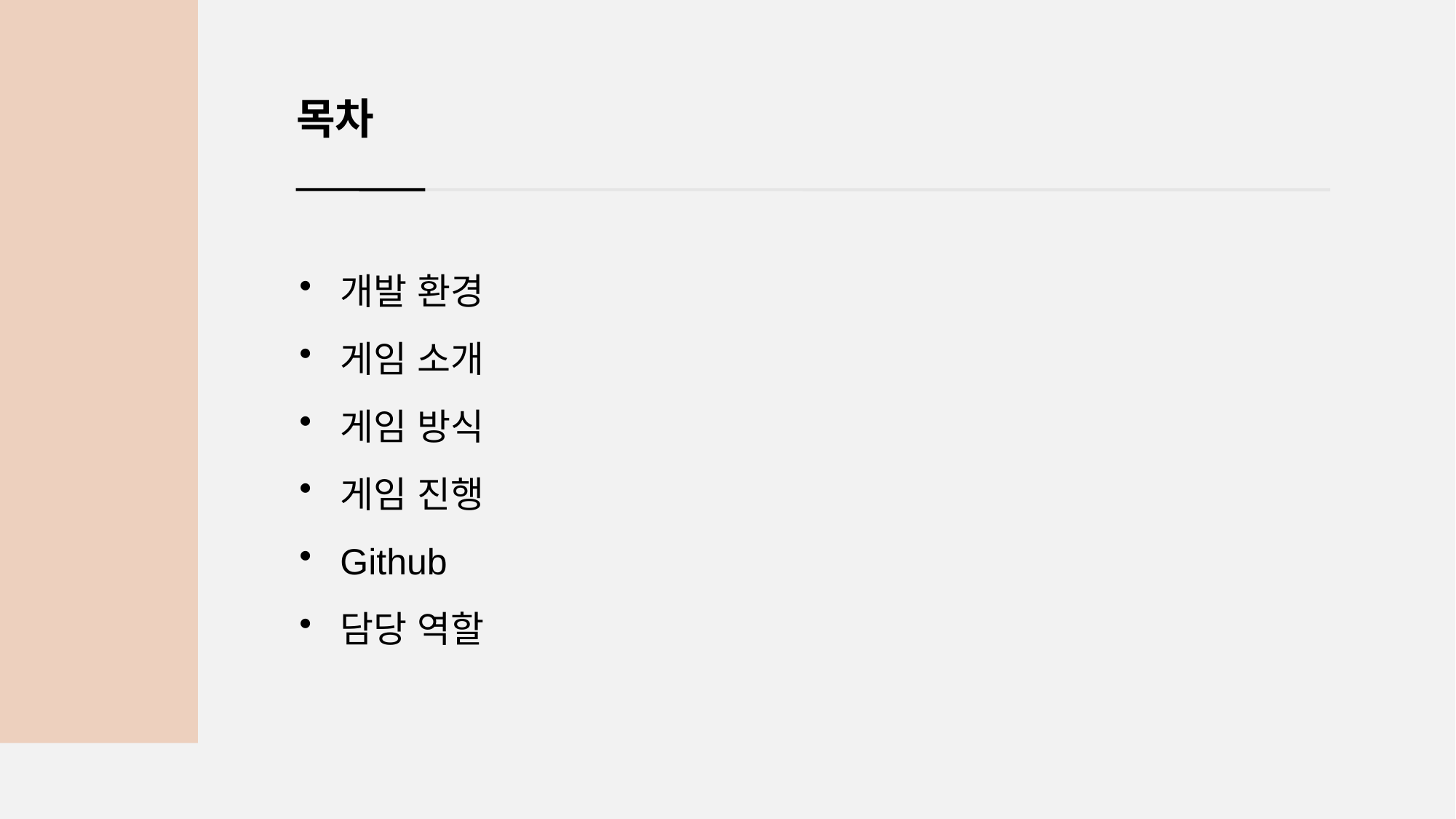

목차

개발 환경
게임 소개
게임 방식
게임 진행
Github
담당 역할